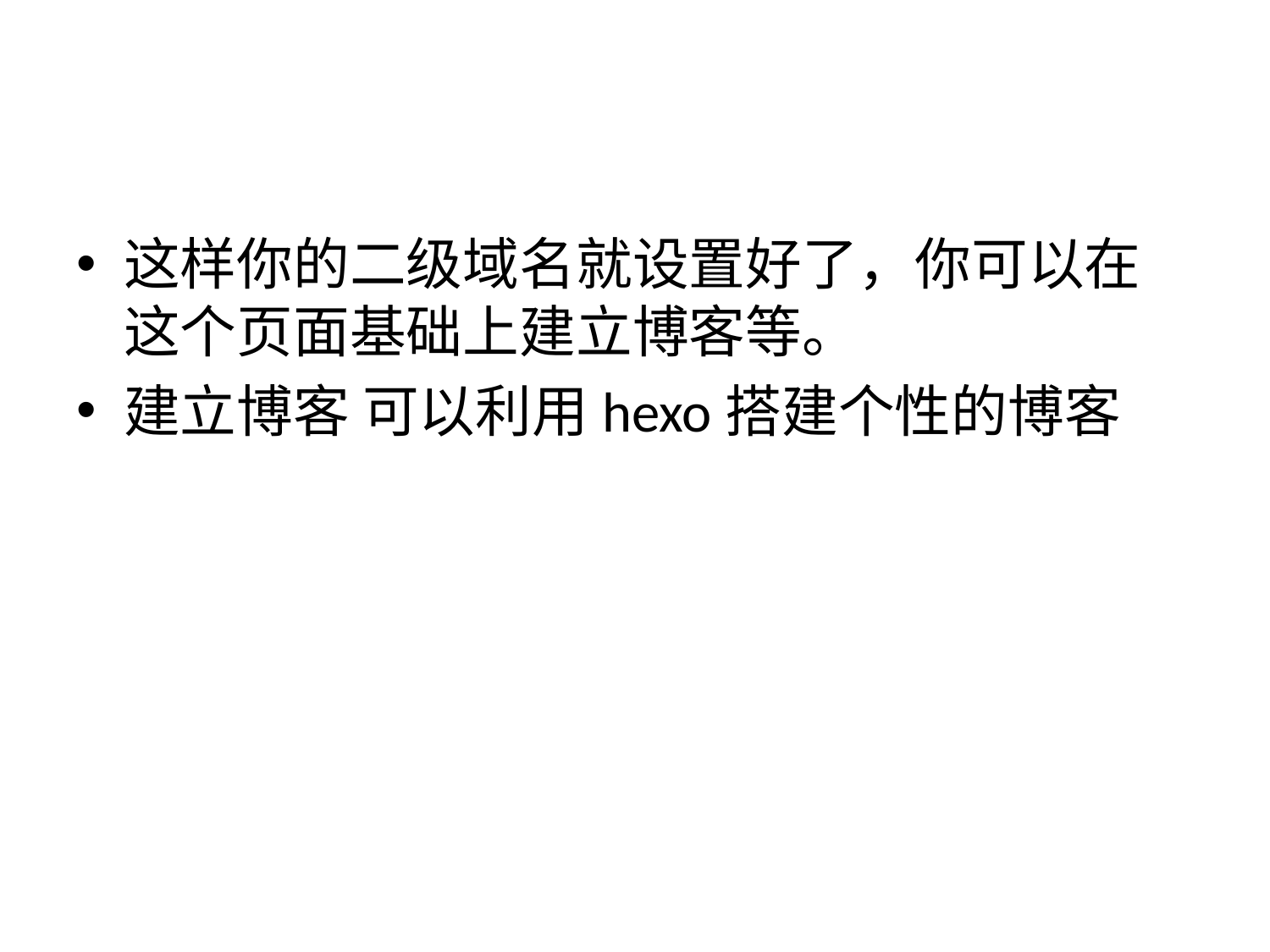

#
这样你的二级域名就设置好了，你可以在这个页面基础上建立博客等。
建立博客 可以利用hexo搭建个性的博客